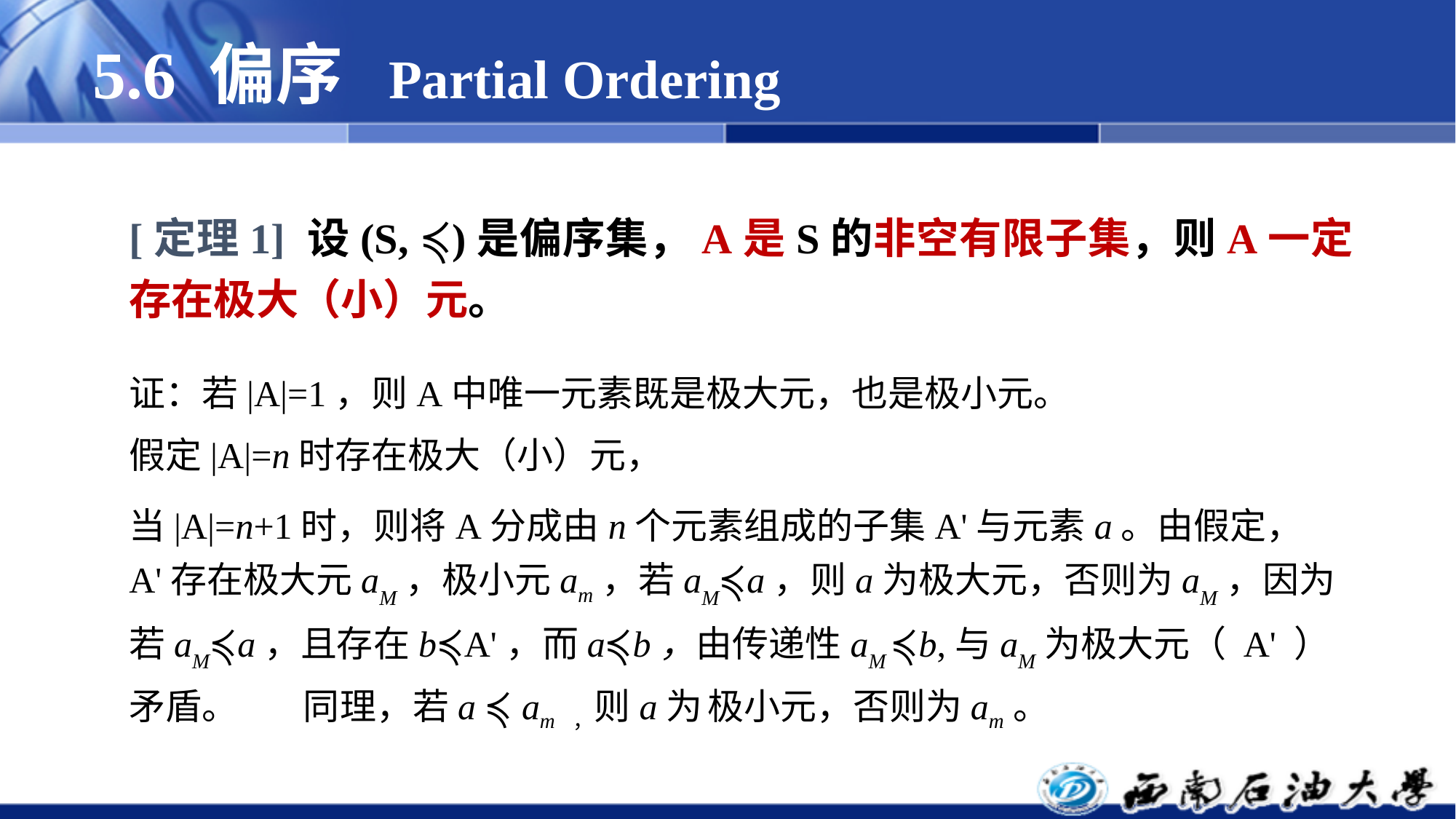

# 5.6 偏序  Partial Ordering
[定理1] 设(S, ≼)是偏序集，A是S的非空有限子集，则A一定存在极大（小）元。
证：若|A|=1，则A中唯一元素既是极大元，也是极小元。
假定|A|=n时存在极大（小）元，
当|A|=n+1时，则将A分成由n个元素组成的子集A'与元素a。由假定， A'存在极大元aM，极小元am，若aM≼a，则a为极大元，否则为aM，因为若aM≼a，且存在b≼A'，而a≼b，由传递性aM ≼b,与aM为极大元（ A' ）矛盾。        同理，若a ≼ am ，则a为 极小元，否则为am。